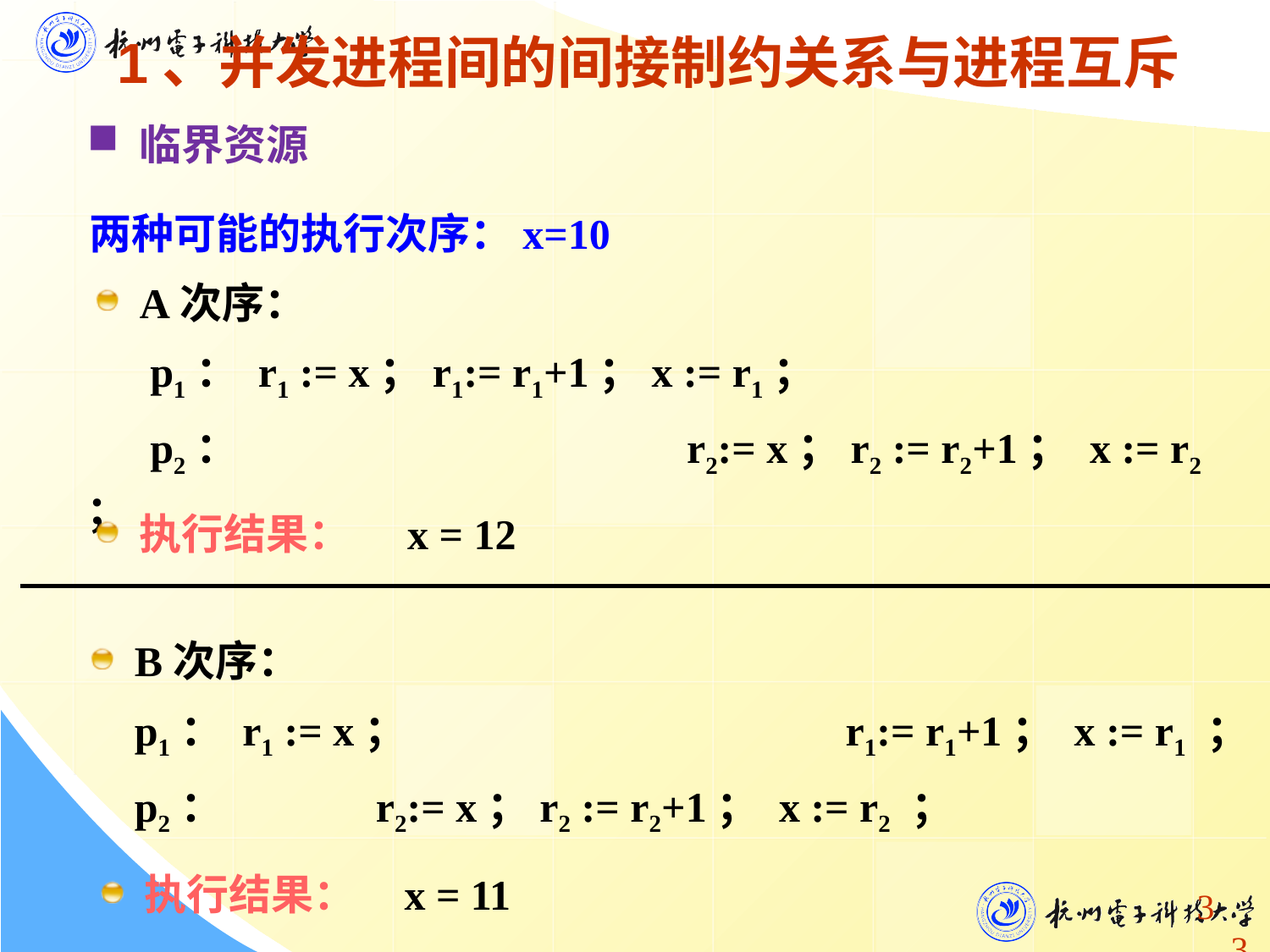

1、并发进程间的间接制约关系与进程互斥
 临界资源
       两种可能的执行次序：x=10
A次序：
             p1： r1 := x；r1:= r1+1；x := r1；
             p2：                                              r2:= x；r2 := r2+1； x := r2 ；
执行结果：     x = 12
B次序：
            p1： r1 := x；                                             r1:= r1+1； x := r1 ；
            p2：               r2:= x；r2 := r2+1； x := r2 ；
执行结果：    x = 11
33